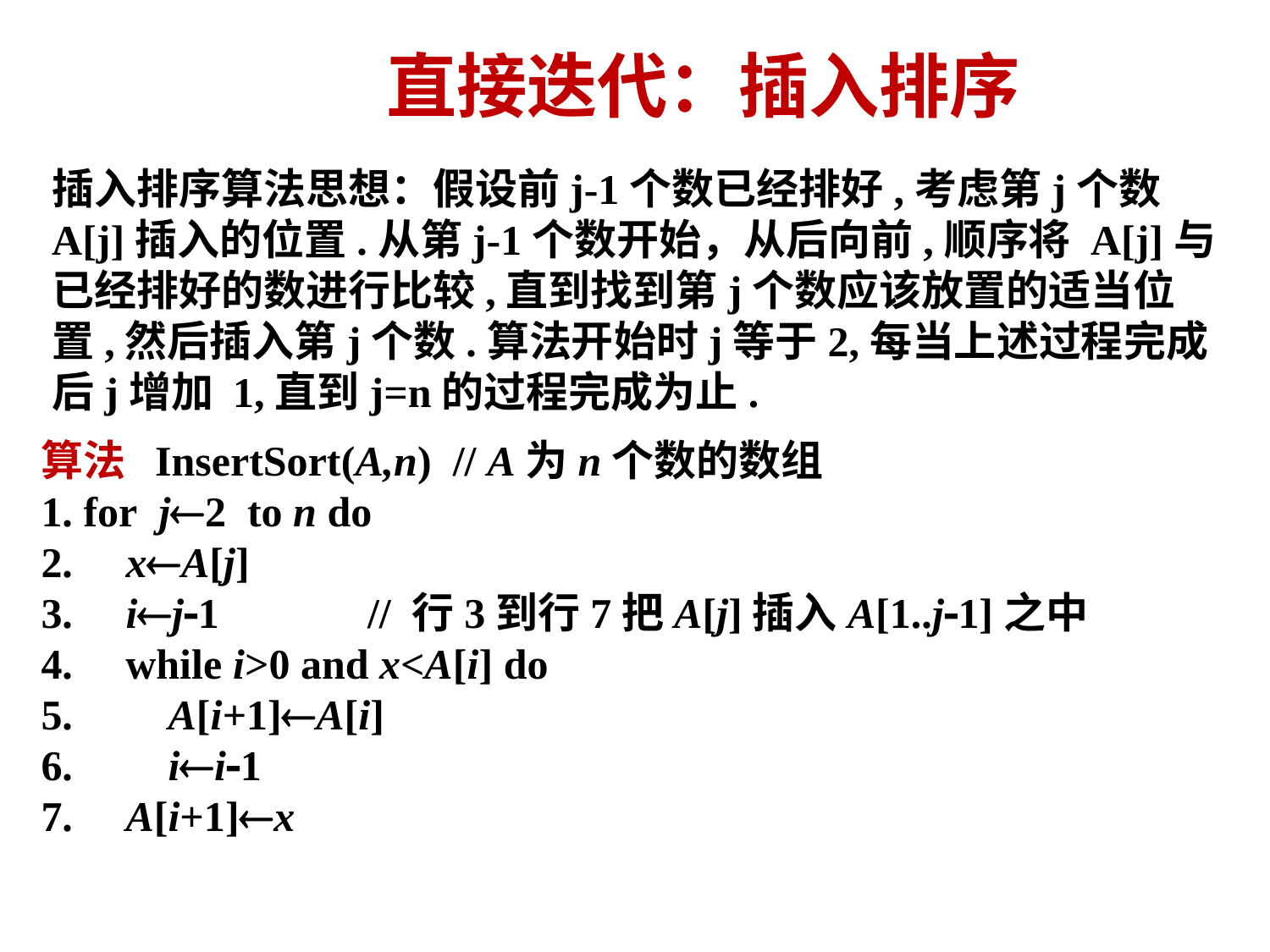

# 直接迭代：插入排序
插入排序算法思想：假设前j-1个数已经排好,考虑第j个数A[j]插入的位置.从第j-1个数开始，从后向前,顺序将 A[j]与已经排好的数进行比较,直到找到第j个数应该放置的适当位置,然后插入第j个数.算法开始时j等于2,每当上述过程完成后j增加 1,直到j=n的过程完成为止.
算法  InsertSort(A,n)  // A为n个数的数组
1. for  j←2  to n do
2.     x←A[j]
3.     i←j−1              // 行3到行7把A[j]插入A[1..j−1]之中
4.     while i>0 and x<A[i] do
5.         A[i+1]←A[i]
6.         i←i−1
7.     A[i+1]←x